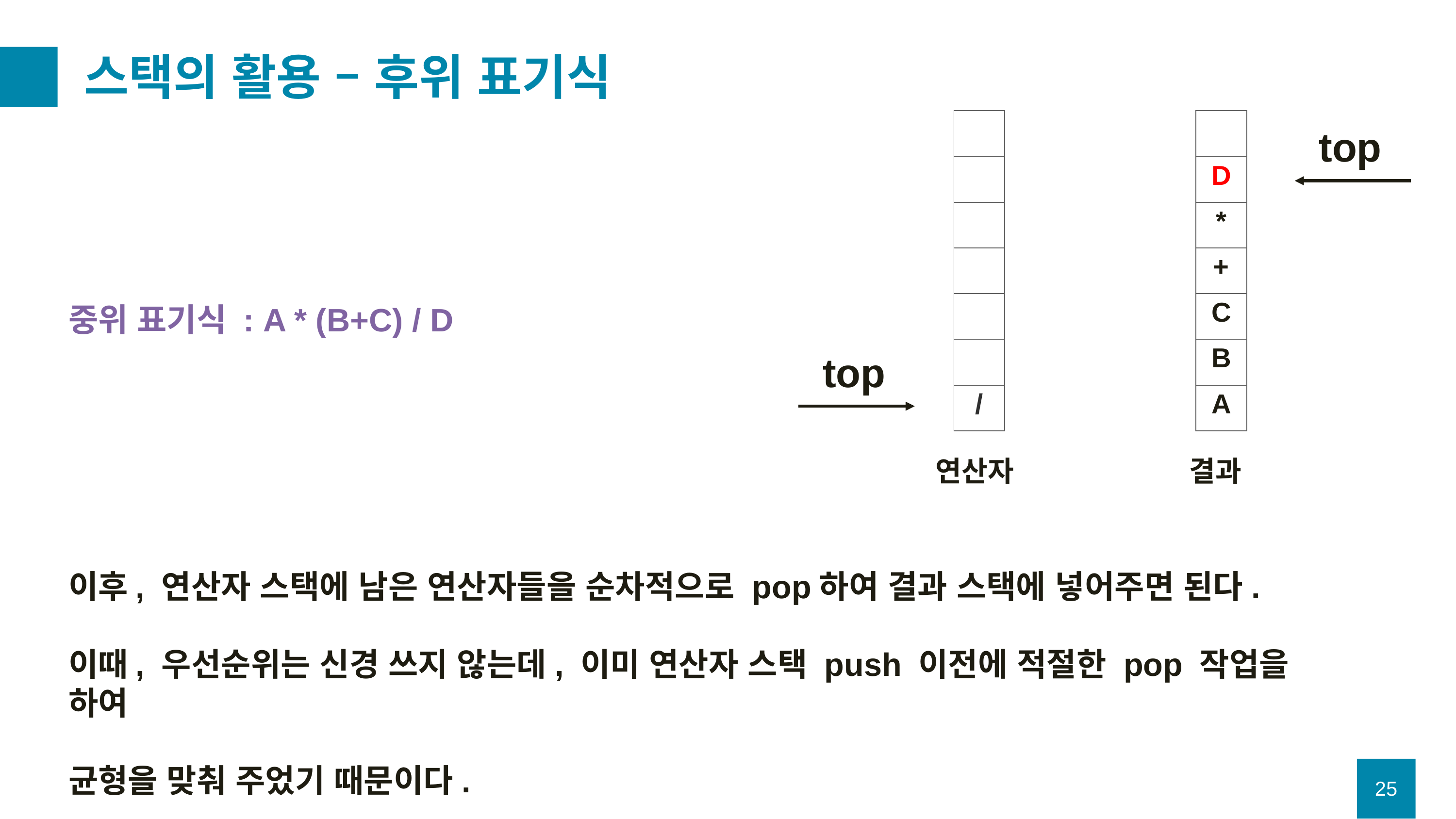

# 스택의 활용 – 후위 표기식
|  |
| --- |
|  |
|  |
|  |
|  |
|  |
| / |
|  |
| --- |
| D |
| \* |
| + |
| C |
| B |
| A |
top
중위 표기식 : A * (B+C) / D
top
연산자
결과
이후, 연산자 스택에 남은 연산자들을 순차적으로 pop하여 결과 스택에 넣어주면 된다.

이때, 우선순위는 신경 쓰지 않는데, 이미 연산자 스택 push 이전에 적절한 pop 작업을 하여

균형을 맞춰 주었기 때문이다.
25